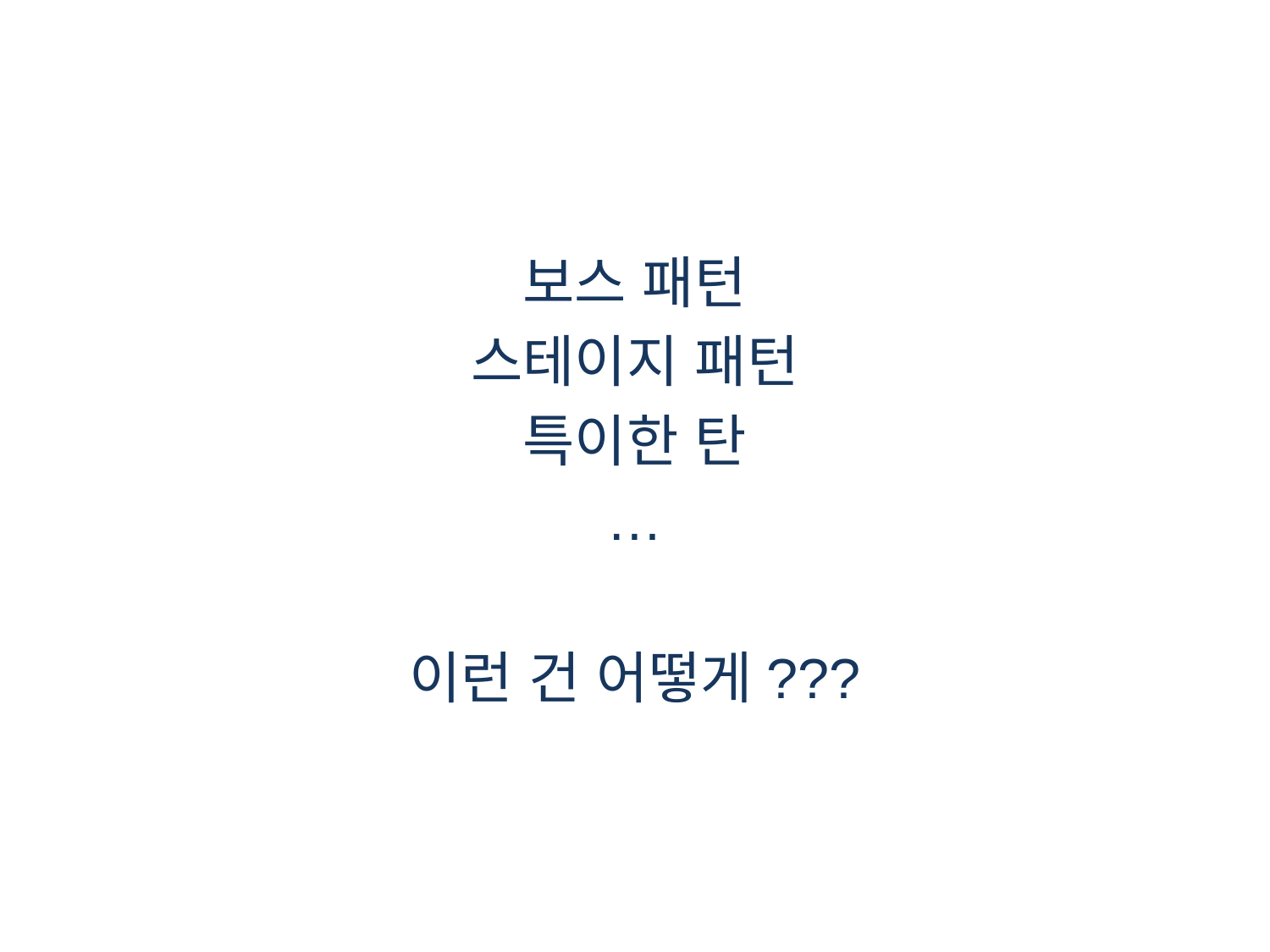

보스 패턴
스테이지 패턴
특이한 탄
…

이런 건 어떻게???